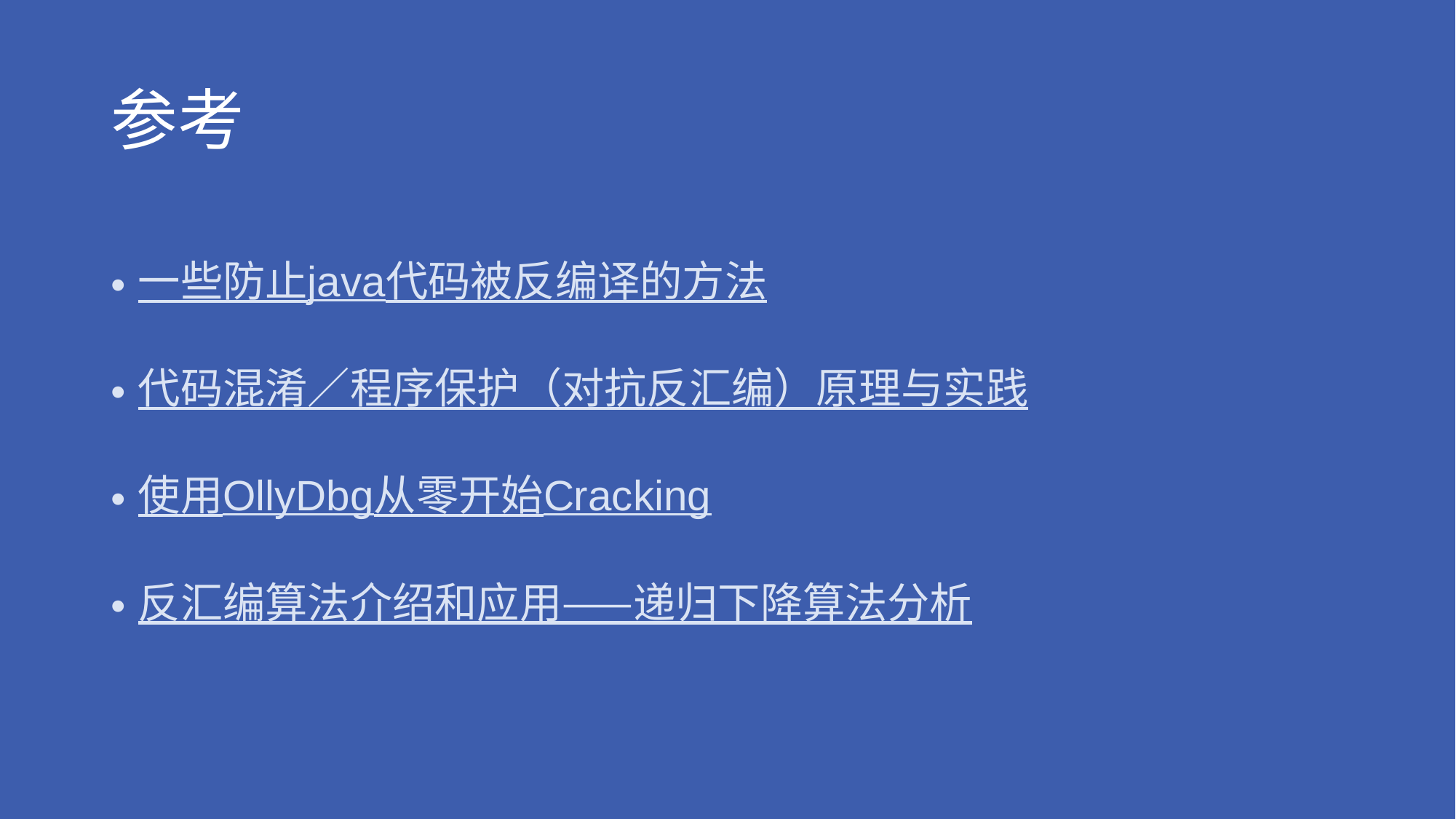

# 参考
一些防止java代码被反编译的方法
代码混淆／程序保护（对抗反汇编）原理与实践
使用OllyDbg从零开始Cracking
反汇编算法介绍和应用——递归下降算法分析